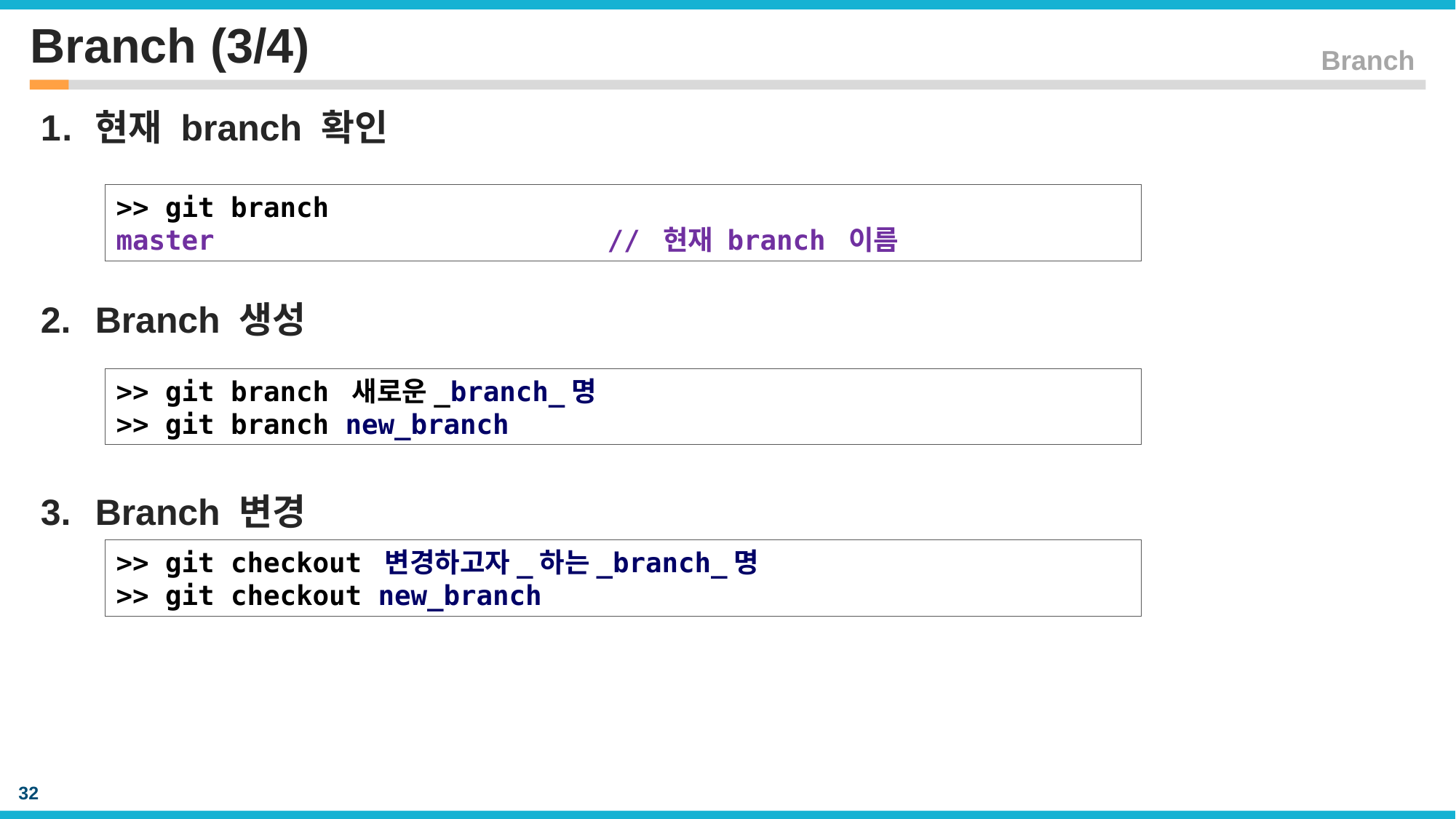

# Branch (3/4)
Branch
현재 branch 확인

Branch 생성

Branch 변경

>> git branch
master                        // 현재 branch 이름
>> git branch 새로운_branch_명
>> git branch new_branch
>> git checkout 변경하고자_하는_branch_명
>> git checkout new_branch